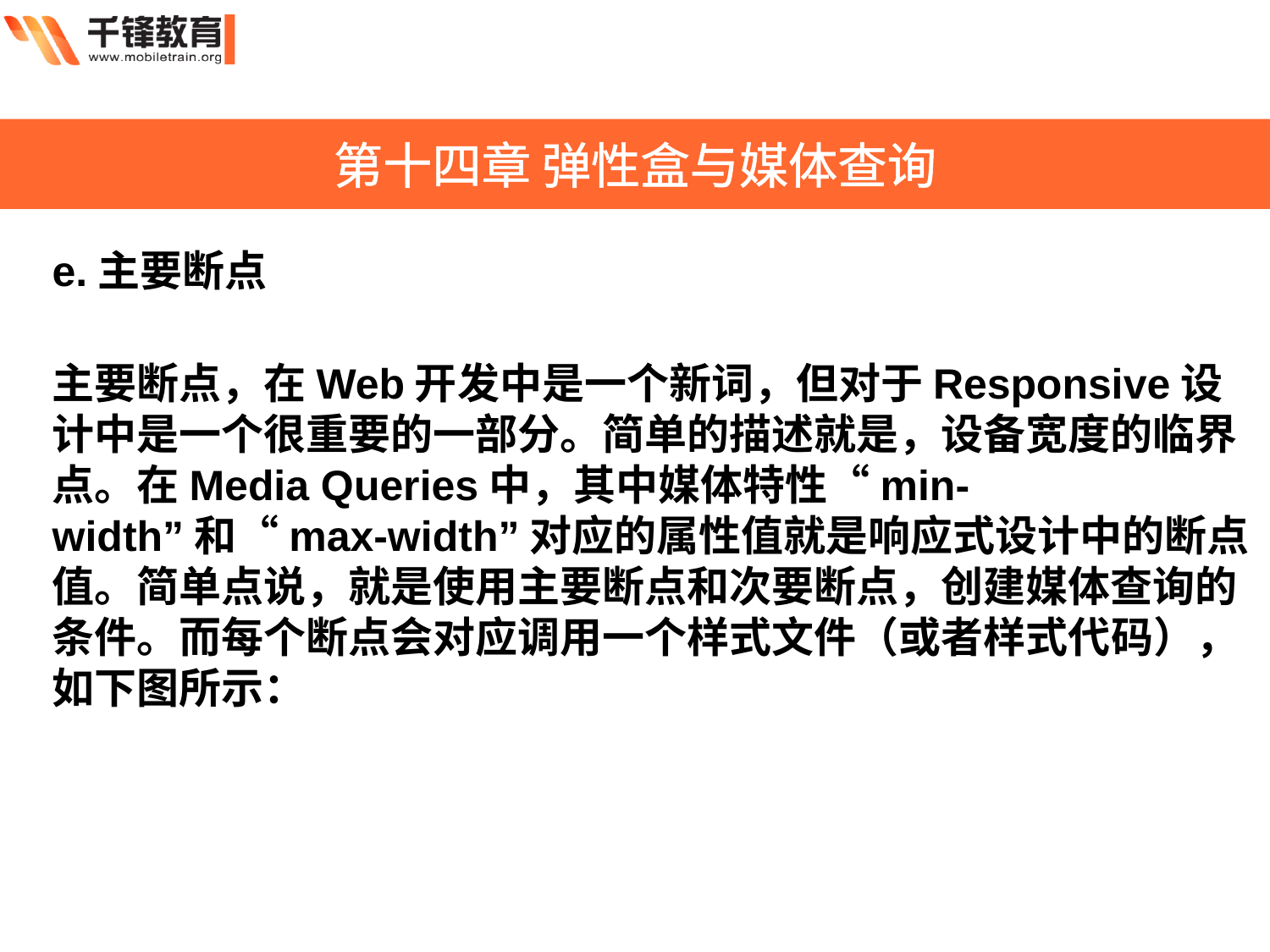

第十四章 弹性盒与媒体查询
e.主要断点
主要断点，在Web开发中是一个新词，但对于Responsive设计中是一个很重要的一部分。简单的描述就是，设备宽度的临界点。在Media Queries中，其中媒体特性“min-width”和“max-width”对应的属性值就是响应式设计中的断点值。简单点说，就是使用主要断点和次要断点，创建媒体查询的条件。而每个断点会对应调用一个样式文件（或者样式代码），如下图所示：